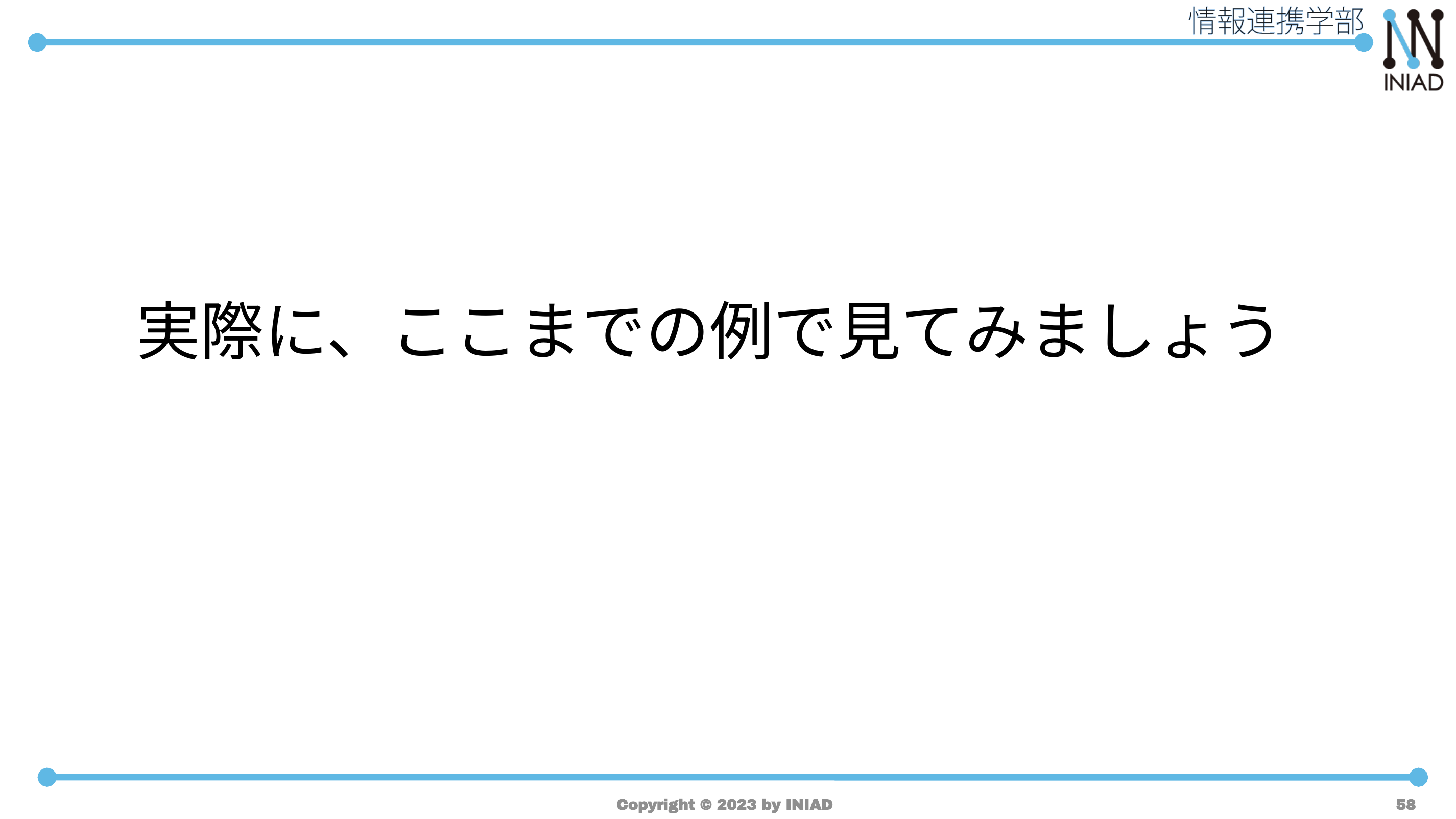

# 実際に、ここまでの例で見てみましょう
Copyright © 2023 by INIAD
58